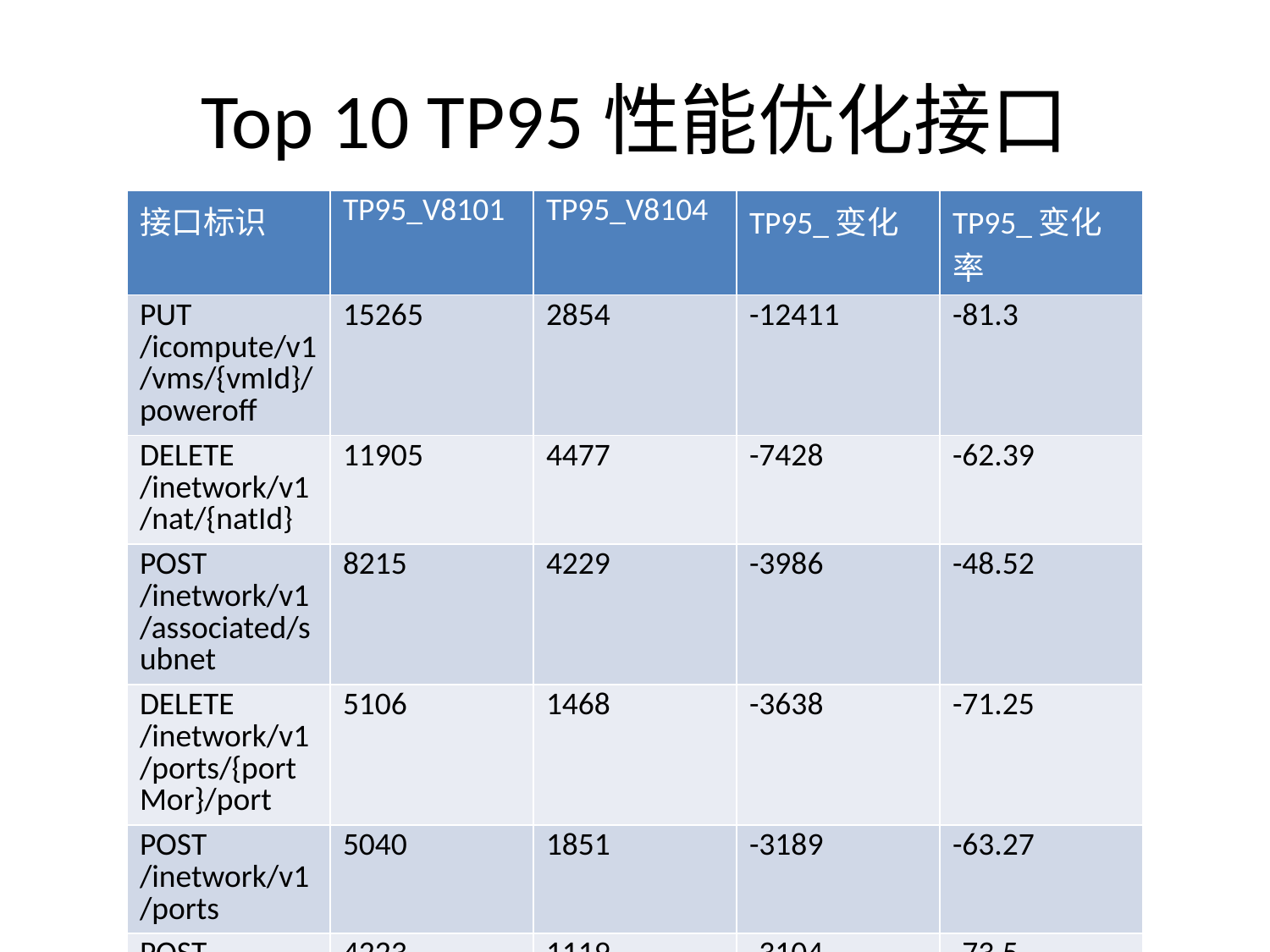

# Top 10 TP95性能优化接口
| 接口标识 | TP95\_V8101 | TP95\_V8104 | TP95\_变化 | TP95\_变化率 |
| --- | --- | --- | --- | --- |
| PUT /icompute/v1/vms/{vmId}/poweroff | 15265 | 2854 | -12411 | -81.3 |
| DELETE /inetwork/v1/nat/{natId} | 11905 | 4477 | -7428 | -62.39 |
| POST /inetwork/v1/associated/subnet | 8215 | 4229 | -3986 | -48.52 |
| DELETE /inetwork/v1/ports/{portMor}/port | 5106 | 1468 | -3638 | -71.25 |
| POST /inetwork/v1/ports | 5040 | 1851 | -3189 | -63.27 |
| POST /ibase/v1/vdcs | 4223 | 1119 | -3104 | -73.5 |
| PUT /inetwork/v1/ports/{portMor} | 4131 | 1802 | -2329 | -56.38 |
| PUT /inetwork/v1/nets/{netId} | 4266 | 2058 | -2208 | -51.76 |
| DELETE /inetwork/v1/floatingips/{floatingipId} | 3829 | 1940 | -1889 | -49.33 |
| POST /inetwork/v1/vpcs | 3919 | 2260 | -1659 | -42.33 |
|  |  |  |  |  |